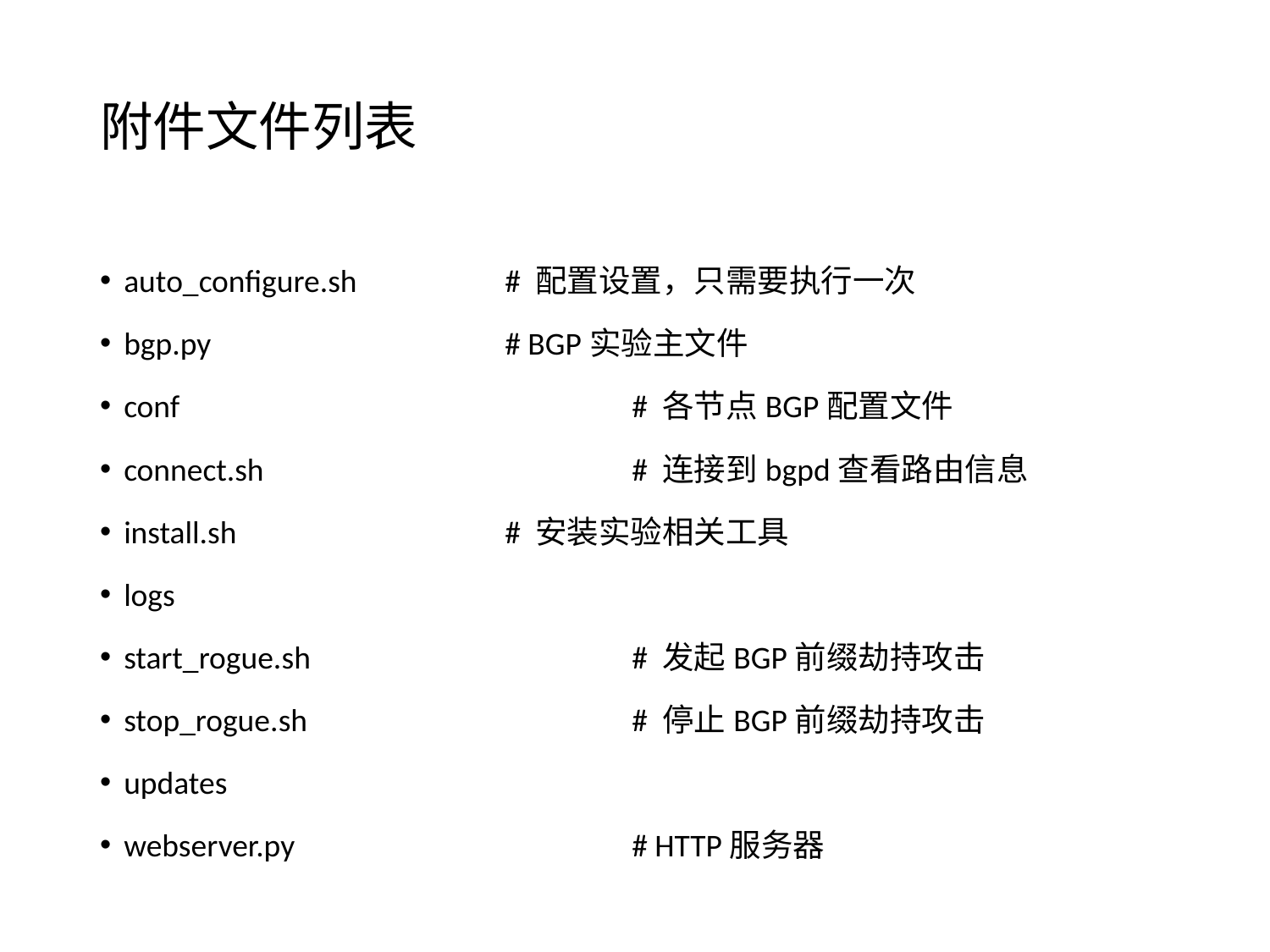

# 附件文件列表
auto_configure.sh		# 配置设置，只需要执行一次
bgp.py			# BGP实验主文件
conf				# 各节点BGP配置文件
connect.sh			# 连接到bgpd查看路由信息
install.sh			# 安装实验相关工具
logs
start_rogue.sh			# 发起BGP前缀劫持攻击
stop_rogue.sh			# 停止BGP前缀劫持攻击
updates
webserver.py			# HTTP服务器
34